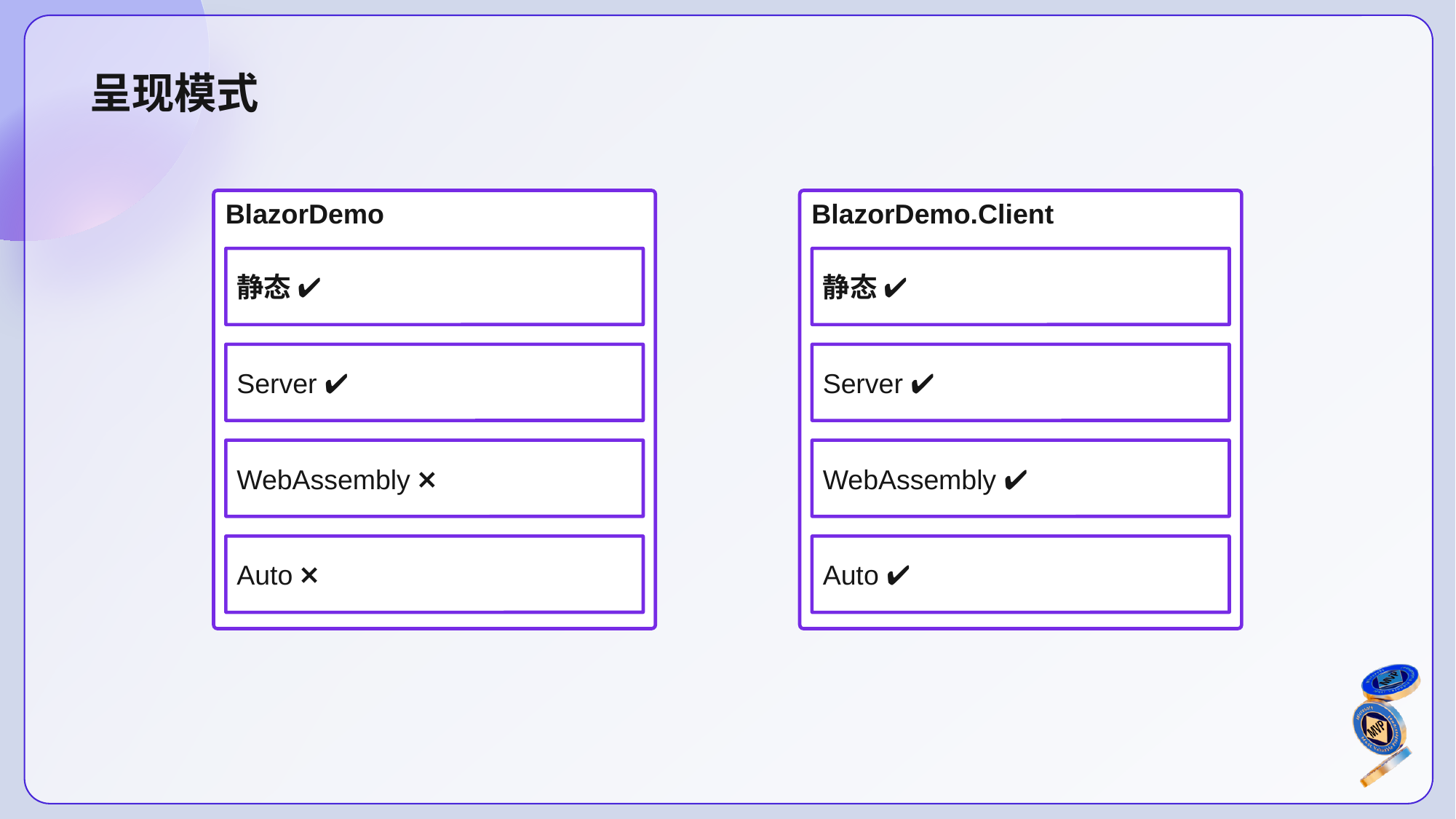

# 呈现模式
BlazorDemo
BlazorDemo.Client

静态 ✔️
静态 ✔️
Server ✔️
Server ✔️
WebAssembly ❌
WebAssembly ✔️
Auto ❌
Auto ✔️